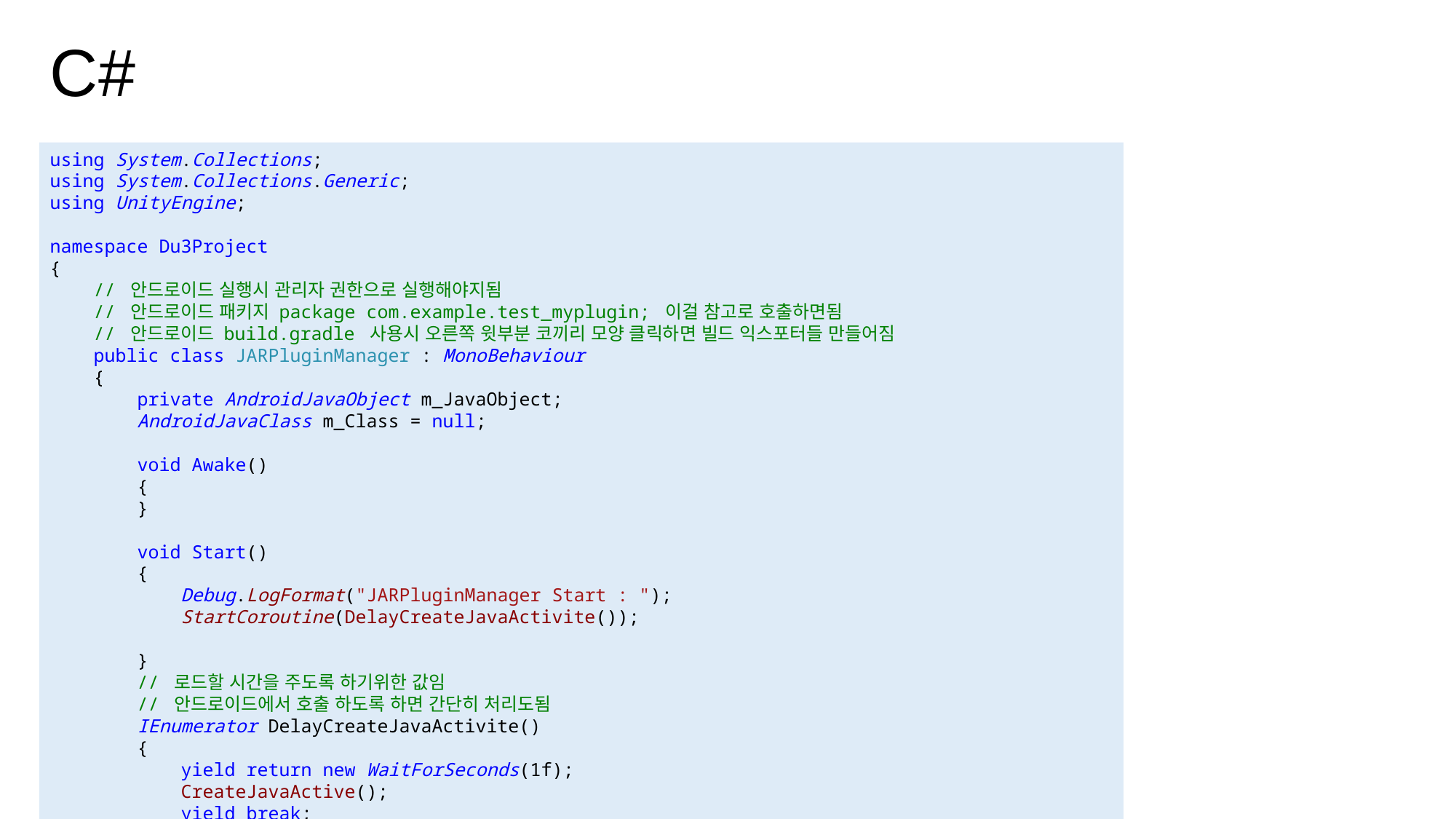

# C#

using System.Collections;
using System.Collections.Generic;
using UnityEngine;

namespace Du3Project
{
    // 안드로이드 실행시 관리자 권한으로 실행해야지됨
    // 안드로이드 패키지 package com.example.test_myplugin; 이걸 참고로 호출하면됨
    // 안드로이드 build.gradle 사용시 오른쪽 윗부분 코끼리 모양 클릭하면 빌드 익스포터들 만들어짐
    public class JARPluginManager : MonoBehaviour
    {
        private AndroidJavaObject m_JavaObject;
        AndroidJavaClass m_Class = null;

        void Awake()
        {
        }

        void Start()
        {
            Debug.LogFormat("JARPluginManager Start : ");
            StartCoroutine(DelayCreateJavaActivite());

        }
        // 로드할 시간을 주도록 하기위한 값임
        // 안드로이드에서 호출 하도록 하면 간단히 처리도됨
        IEnumerator DelayCreateJavaActivite()
        {
            yield return new WaitForSeconds(1f);
            CreateJavaActive();
            yield break;
        }
//...